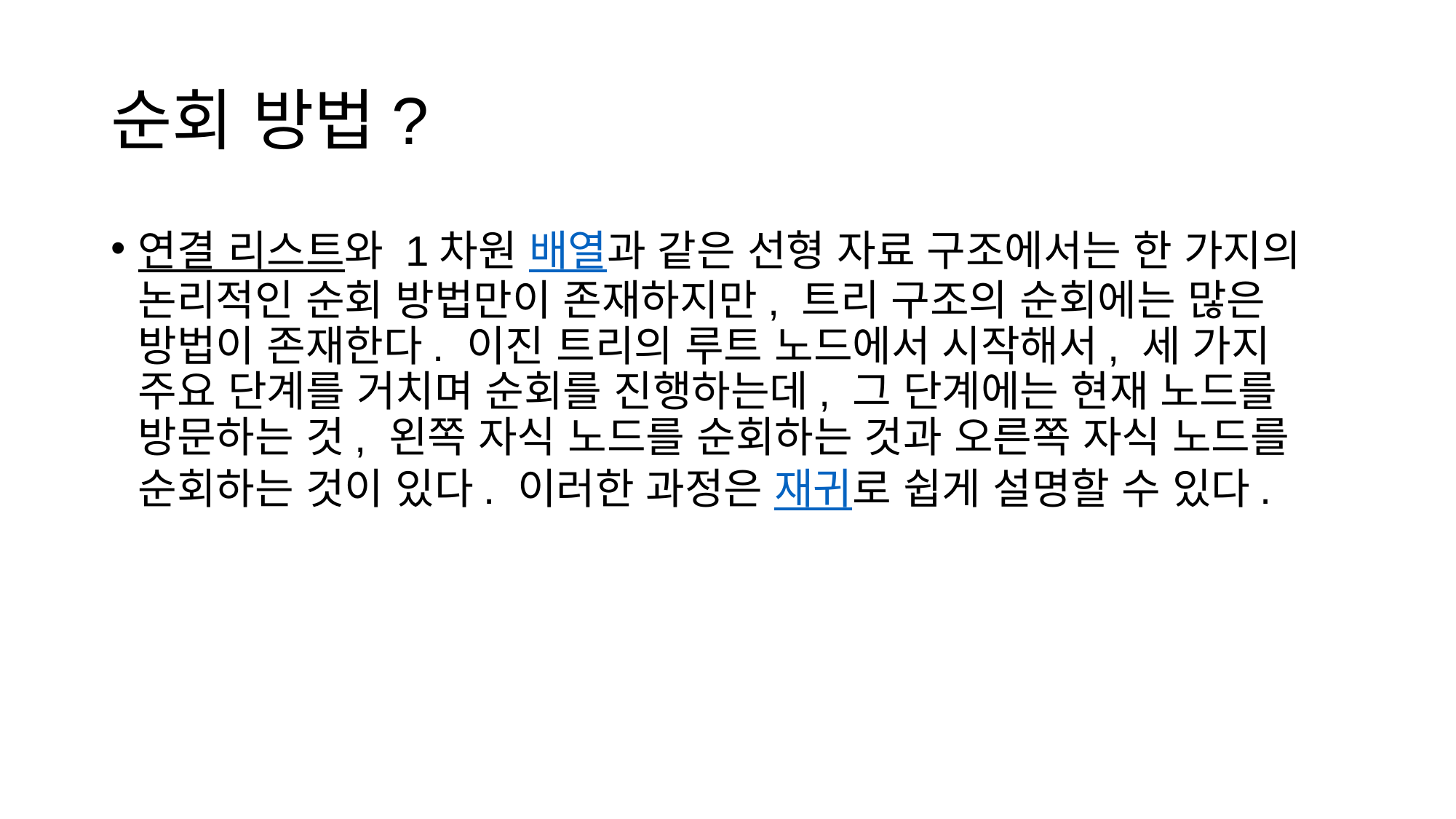

# 순회 방법?
연결 리스트와 1차원 배열과 같은 선형 자료 구조에서는 한 가지의 논리적인 순회 방법만이 존재하지만, 트리 구조의 순회에는 많은 방법이 존재한다. 이진 트리의 루트 노드에서 시작해서, 세 가지 주요 단계를 거치며 순회를 진행하는데, 그 단계에는 현재 노드를 방문하는 것, 왼쪽 자식 노드를 순회하는 것과 오른쪽 자식 노드를 순회하는 것이 있다. 이러한 과정은 재귀로 쉽게 설명할 수 있다.